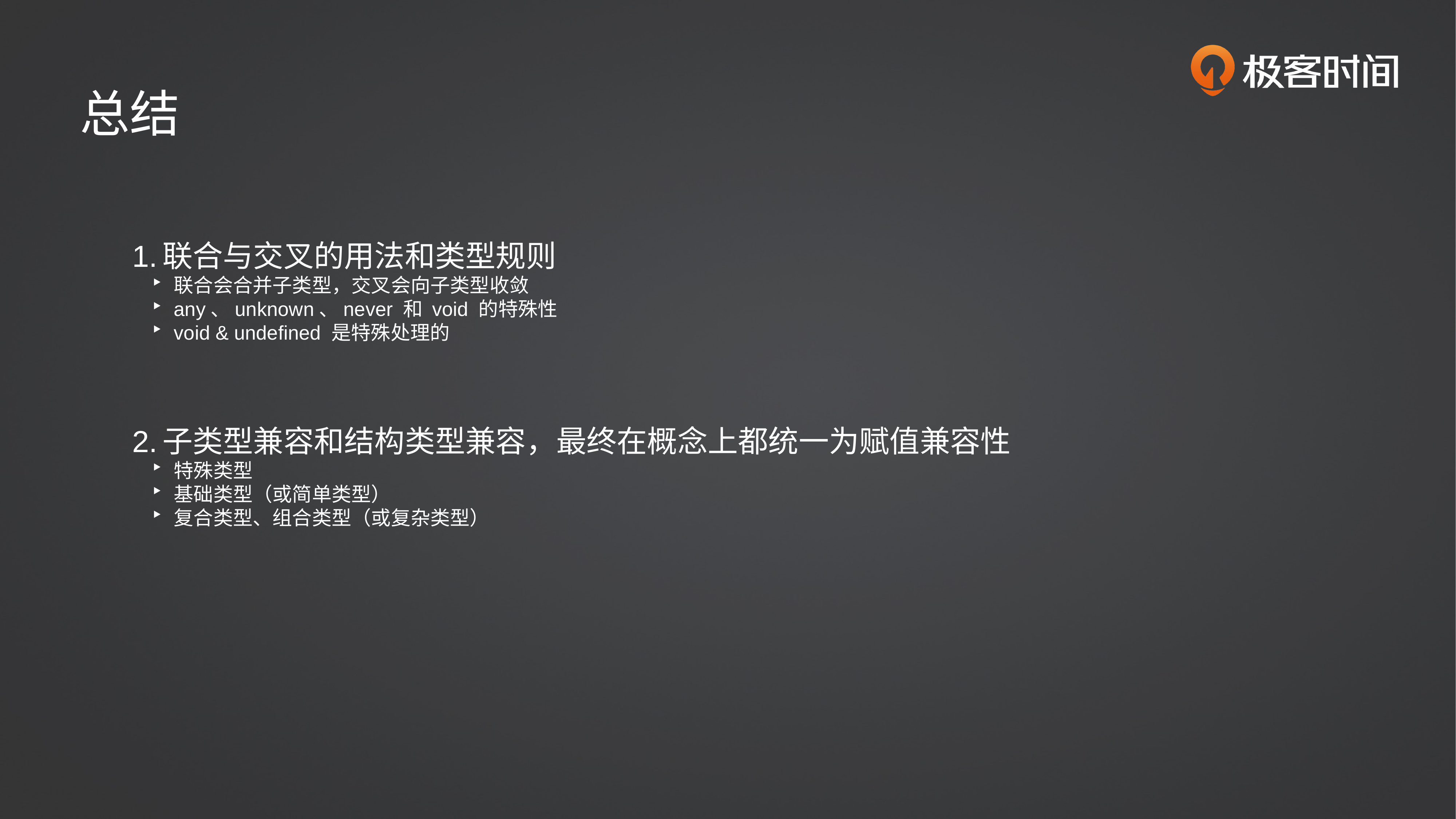

总结
联合与交叉的用法和类型规则
联合会合并子类型，交叉会向子类型收敛
any、unknown、never 和 void 的特殊性
void & undefined 是特殊处理的
子类型兼容和结构类型兼容，最终在概念上都统一为赋值兼容性
特殊类型
基础类型（或简单类型）
复合类型、组合类型（或复杂类型）